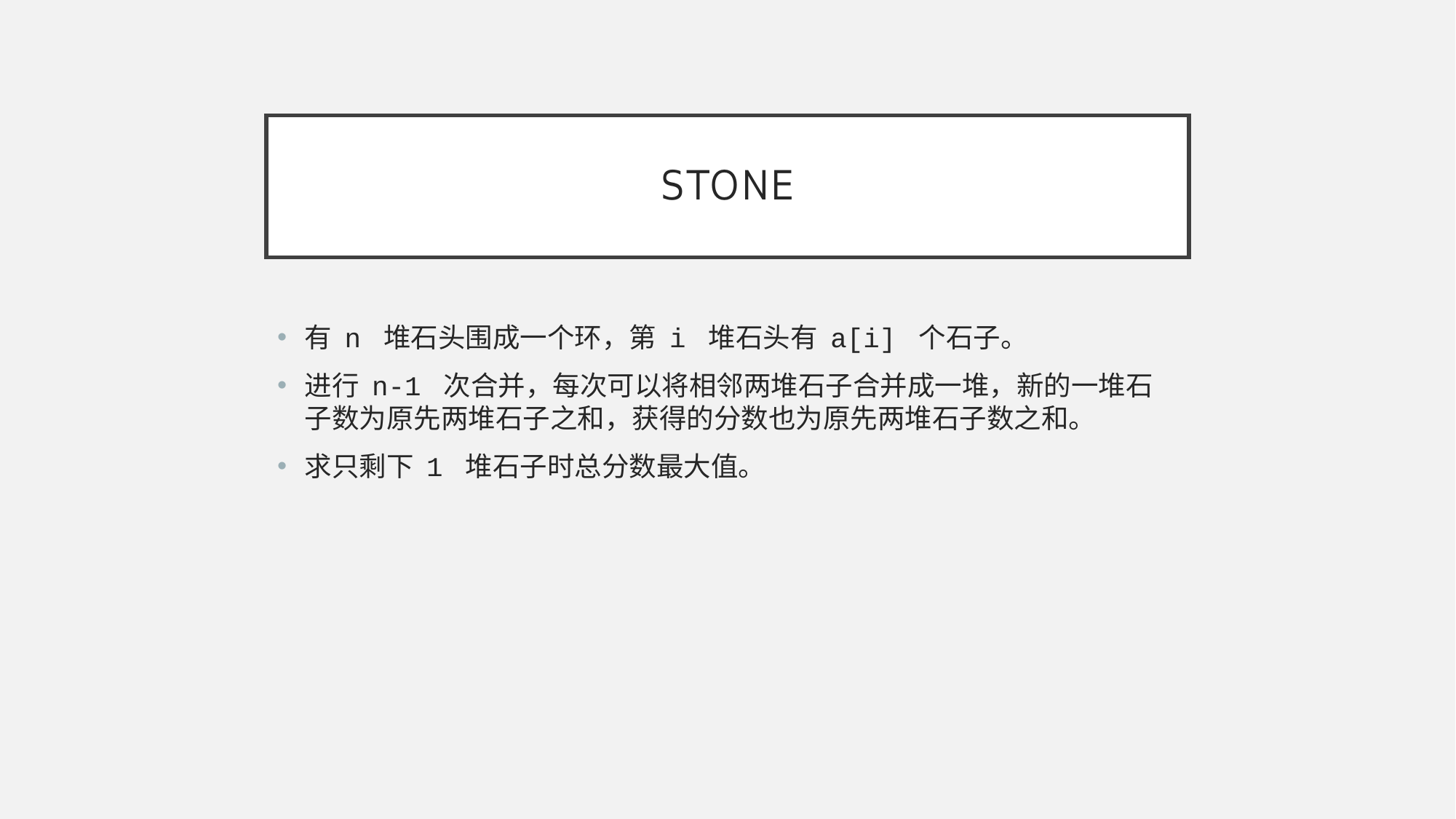

# stone
有 n 堆石头围成一个环，第 i 堆石头有 a[i] 个石子。
进行 n-1 次合并，每次可以将相邻两堆石子合并成一堆，新的一堆石子数为原先两堆石子之和，获得的分数也为原先两堆石子数之和。
求只剩下 1 堆石子时总分数最大值。